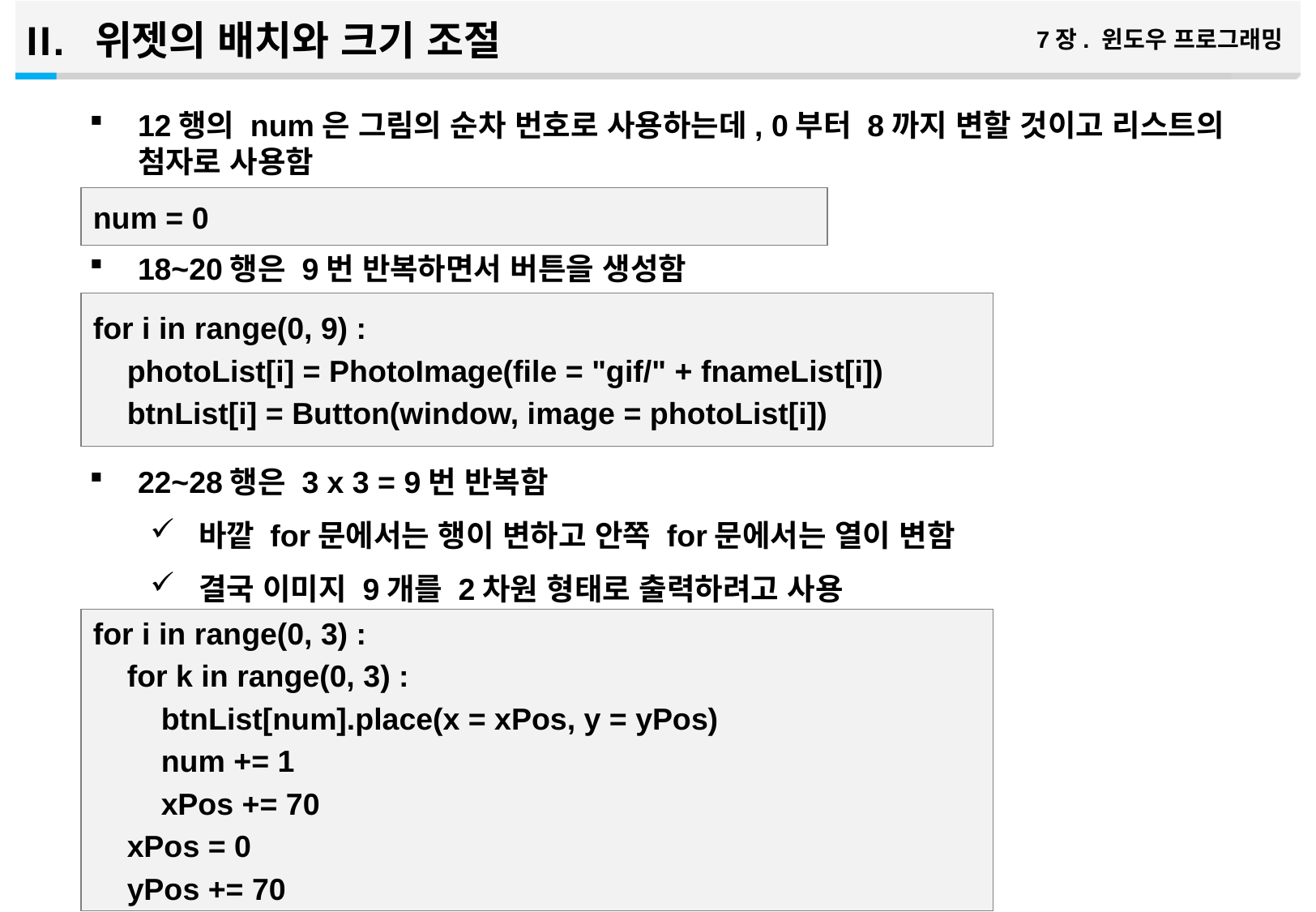

위젯의 배치와 크기 조절
7장. 윈도우 프로그래밍
12행의 num은 그림의 순차 번호로 사용하는데, 0부터 8까지 변할 것이고 리스트의 첨자로 사용함

18~20행은 9번 반복하면서 버튼을 생성함

22~28행은 3 x 3 = 9번 반복함
바깥 for문에서는 행이 변하고 안쪽 for문에서는 열이 변함
결국 이미지 9개를 2차원 형태로 출력하려고 사용

num = 0
for i in range(0, 9) :
    photoList[i] = PhotoImage(file = "gif/" + fnameList[i])
    btnList[i] = Button(window, image = photoList[i])
for i in range(0, 3) :
    for k in range(0, 3) :
        btnList[num].place(x = xPos, y = yPos)
        num += 1
        xPos += 70
    xPos = 0
    yPos += 70
20